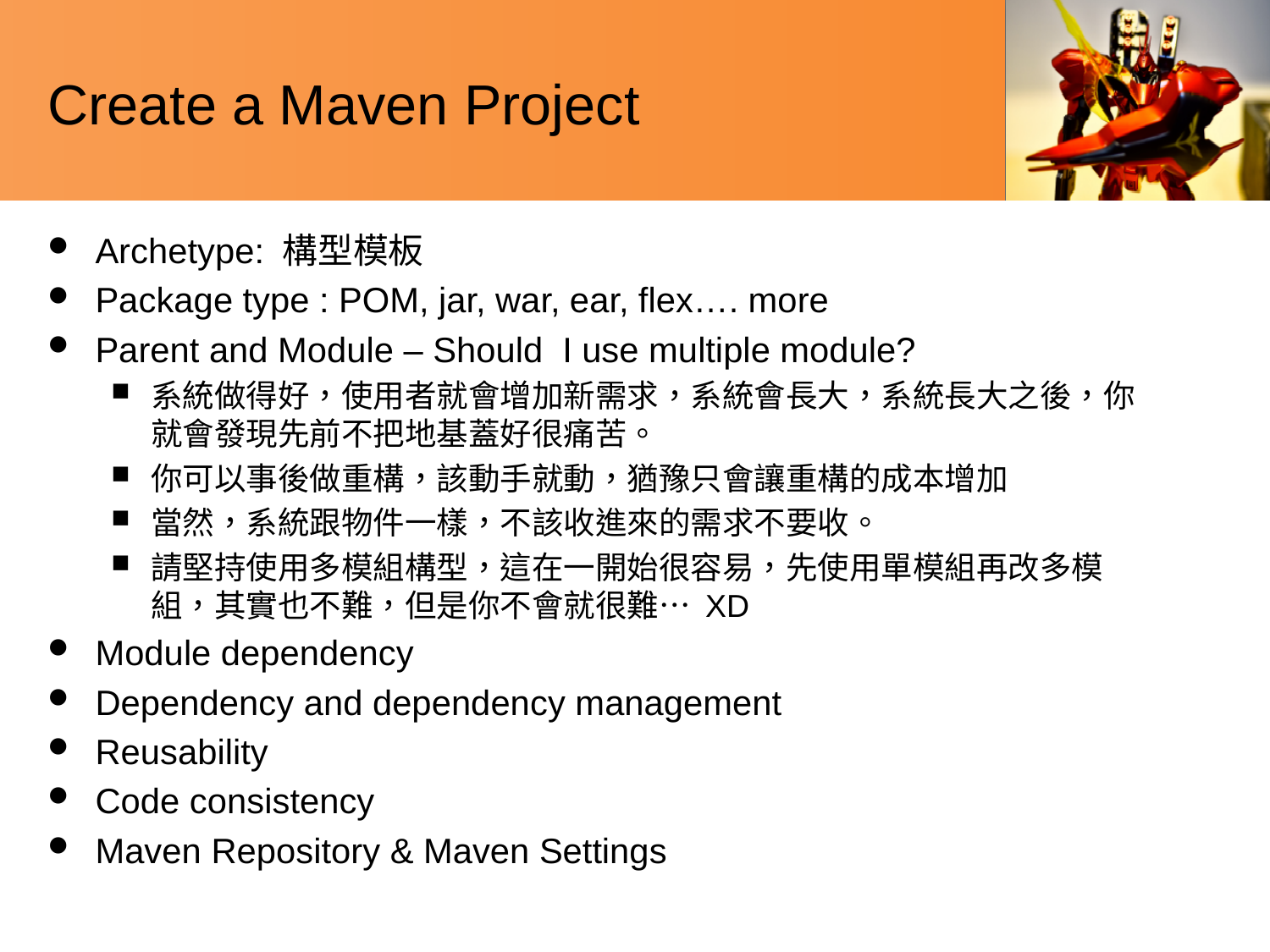

# Create a Maven Project
Archetype: 構型模板
Package type : POM, jar, war, ear, flex…. more
Parent and Module – Should  I use multiple module?
系統做得好，使用者就會增加新需求，系統會長大，系統長大之後，你就會發現先前不把地基蓋好很痛苦。
你可以事後做重構，該動手就動，猶豫只會讓重構的成本增加
當然，系統跟物件一樣，不該收進來的需求不要收。
請堅持使用多模組構型，這在一開始很容易，先使用單模組再改多模組，其實也不難，但是你不會就很難… XD
Module dependency
Dependency and dependency management
Reusability
Code consistency
Maven Repository & Maven Settings